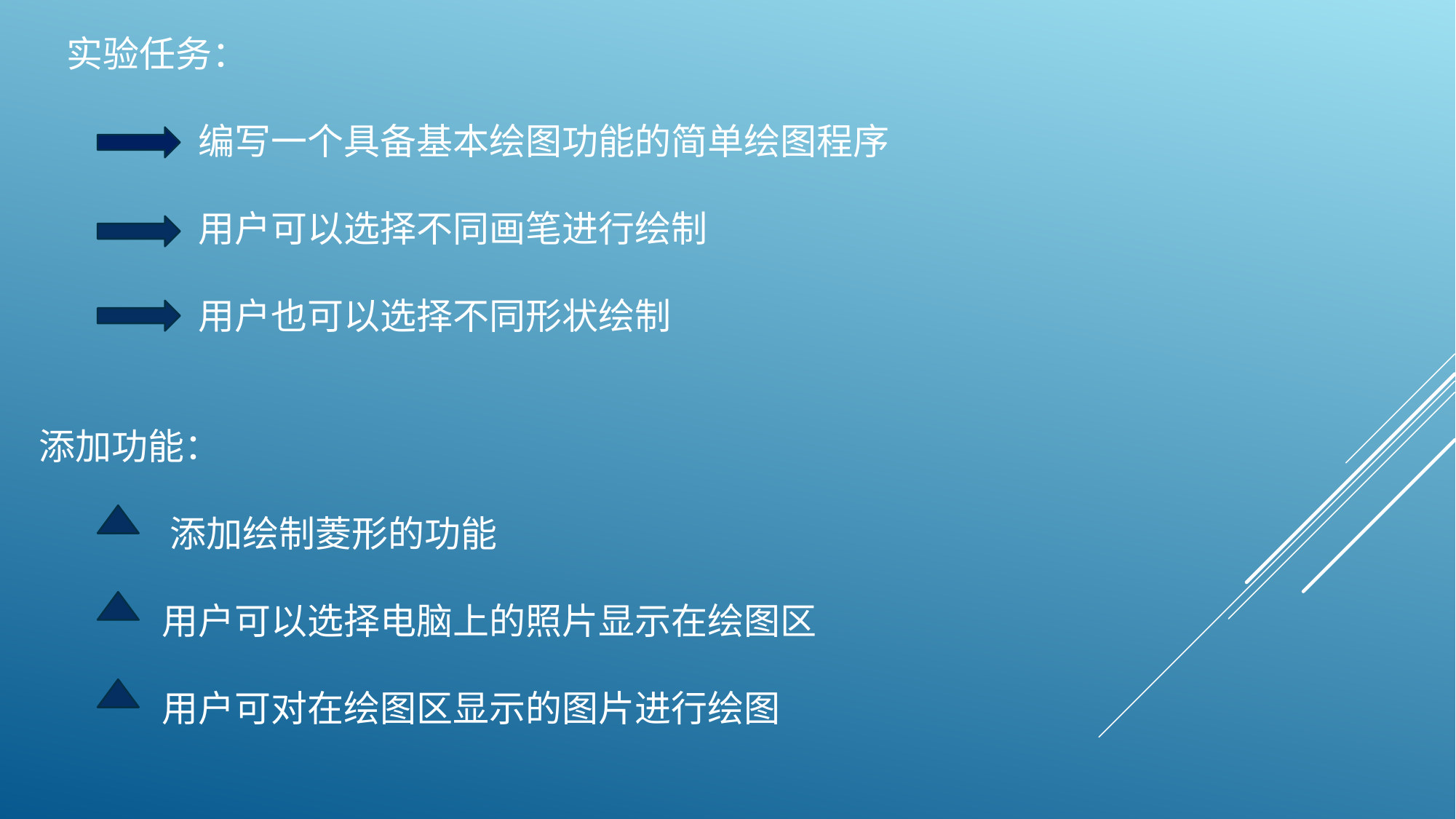

实验任务：

               编写一个具备基本绘图功能的简单绘图程序
               用户可以选择不同画笔进行绘制
               用户也可以选择不同形状绘制

添加功能：
               添加绘制菱形的功能
              用户可以选择电脑上的照片显示在绘图区
              用户可对在绘图区显示的图片进行绘图